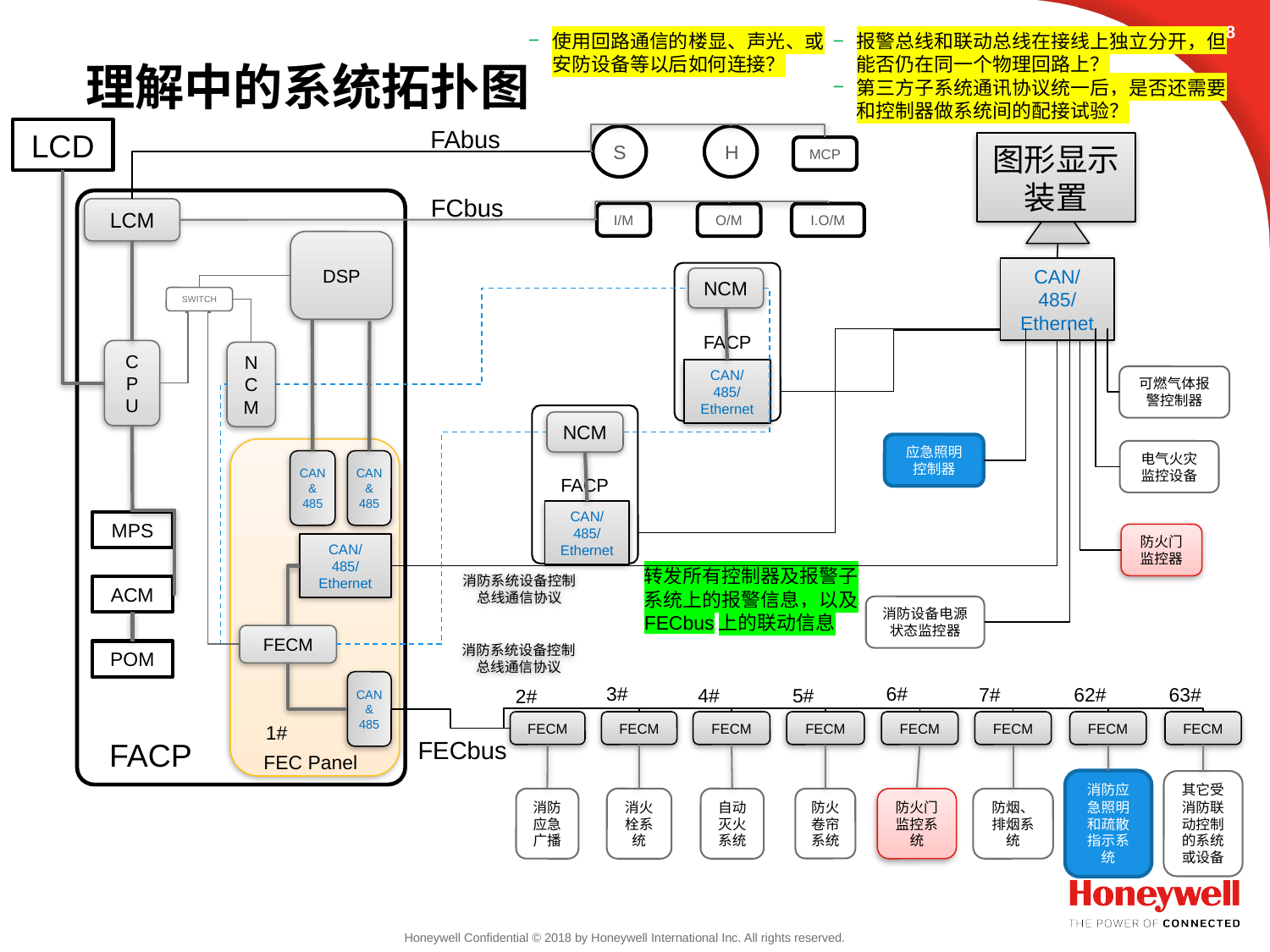

8
使用回路通信的楼显、声光、或安防设备等以后如何连接？
报警总线和联动总线在接线上独立分开，但能否仍在同一个物理回路上？
第三方子系统通讯协议统一后，是否还需要和控制器做系统间的配接试验？

# 理解中的系统拓扑图
FAbus
LCD
S
H
图形显示装置

MCP
FCbus

LCM
I/M
O/M
I.O/M

DSP

FACP

CAN/485/Ethernet
NCM
CAN/485/Ethernet
SWITCH
CPU
NCM
可燃气体报警控制器

FACP

CAN/485/Ethernet
NCM
MPS
ACM
POM
应急照明控制器

电气火灾监控设备
CAN & 485
CAN & 485
防火门监控器
CAN/485/Ethernet
转发所有控制器及报警子系统上的报警信息，以及FECbus上的联动信息
消防系统设备控制总线通信协议
消防设备电源状态监控器
FECM
消防系统设备控制
总线通信协议
3#
6#
7#
62#
63#
4#
5#
2#
CAN & 485
FECM
FECM
FECM
FECM
FECM
FECM
FECM
FECM
1#
FECbus
FACP
FEC Panel
消防应急照明和疏散指示系统
其它受消防联动控制的系统或设备
防火门监控系统
防烟、排烟系统
消火栓系统
消防应急广播
自动灭火系统
防火卷帘系统